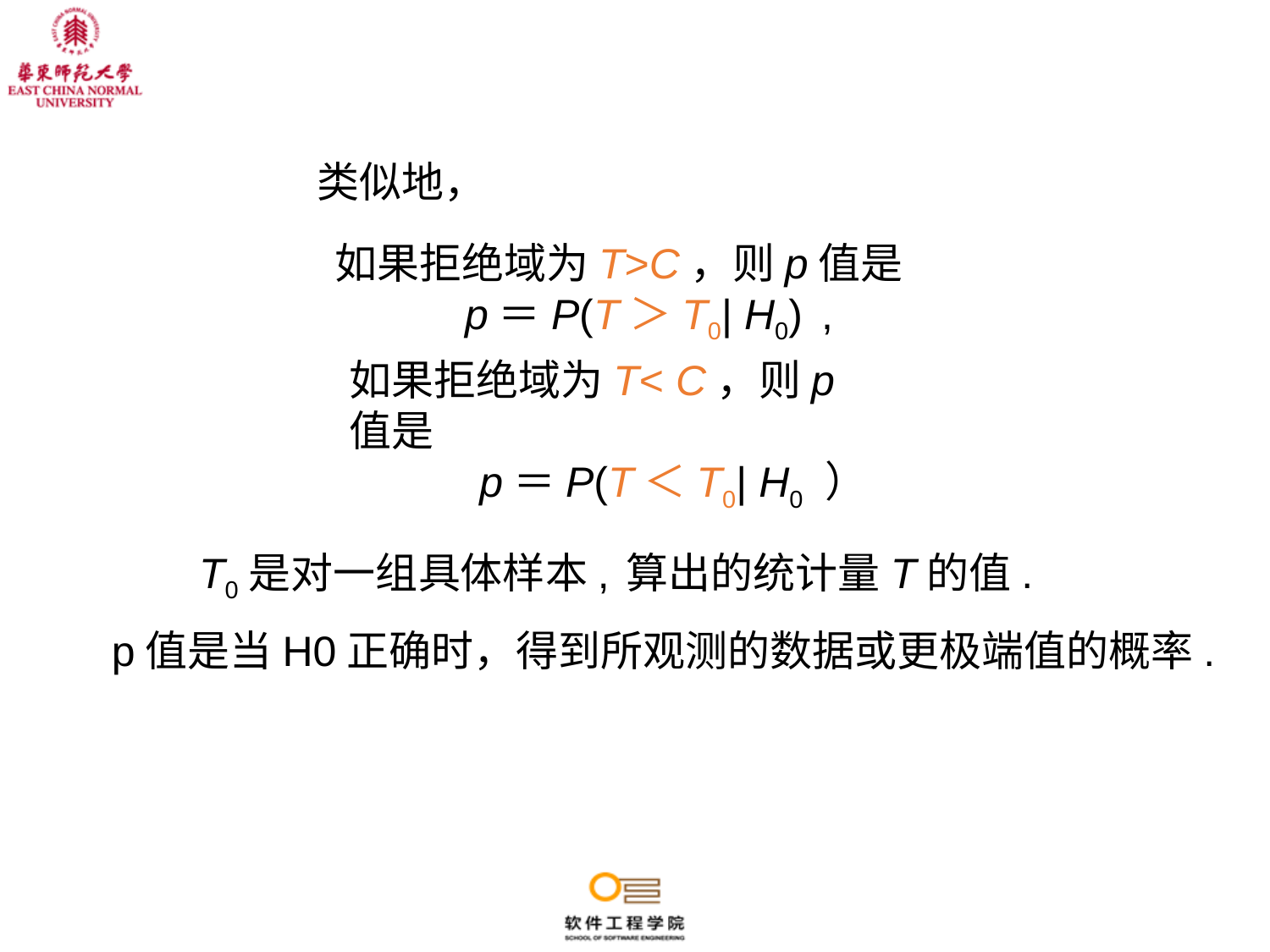

类似地，
如果拒绝域为T>C，则p值是
           p＝P(T＞T0| H0)  ,
如果拒绝域为T< C，则p值是
           p＝P(T＜T0| H0 ）
T0是对一组具体样本, 算出的统计量T的值.
 p值是当H0正确时，得到所观测的数据或更极端值的概率.